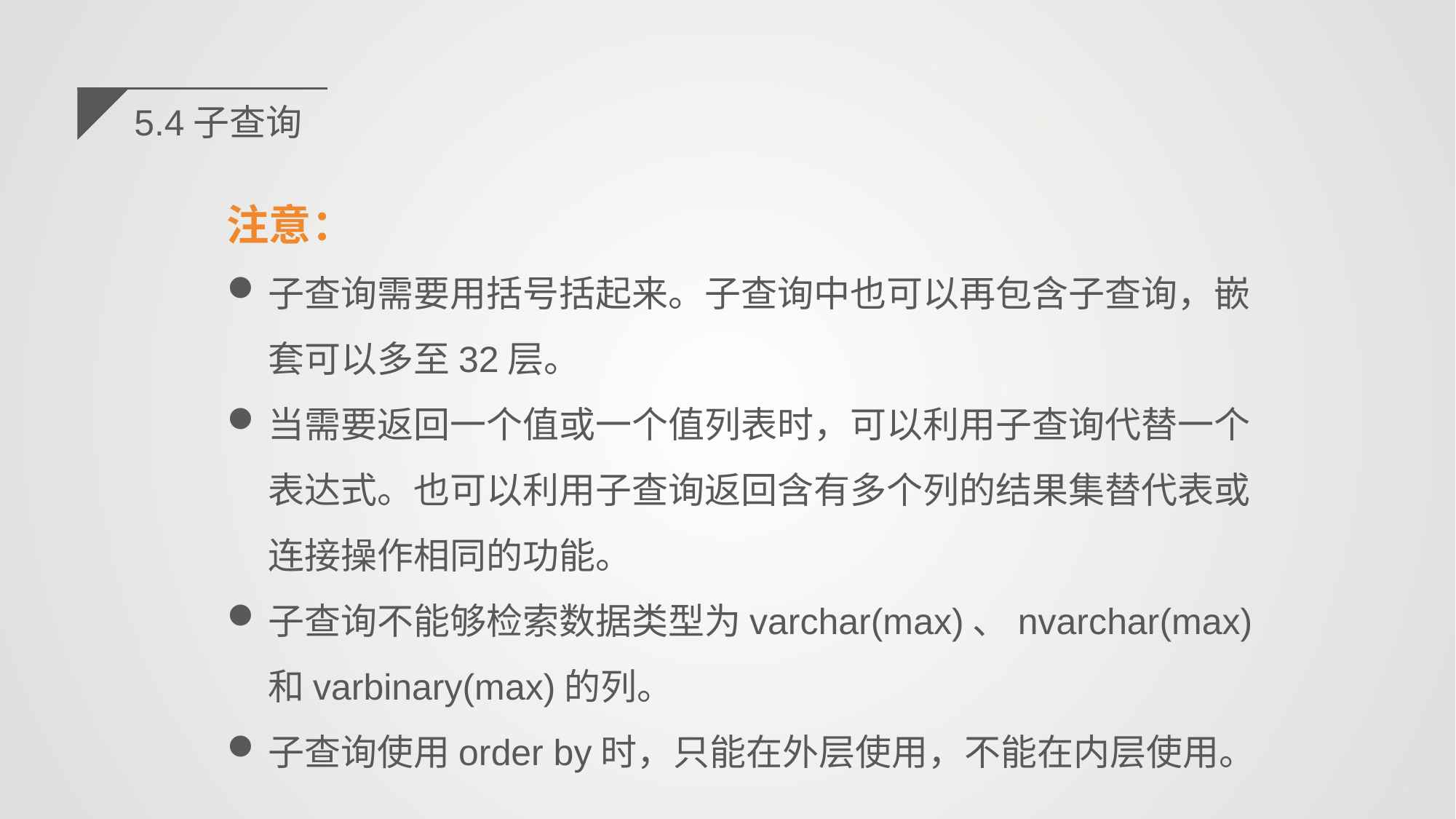

5.4子查询

注意：
子查询需要用括号括起来。子查询中也可以再包含子查询，嵌套可以多至32层。
当需要返回一个值或一个值列表时，可以利用子查询代替一个表达式。也可以利用子查询返回含有多个列的结果集替代表或连接操作相同的功能。
子查询不能够检索数据类型为varchar(max)、nvarchar(max) 和varbinary(max)的列。
子查询使用order by时，只能在外层使用，不能在内层使用。